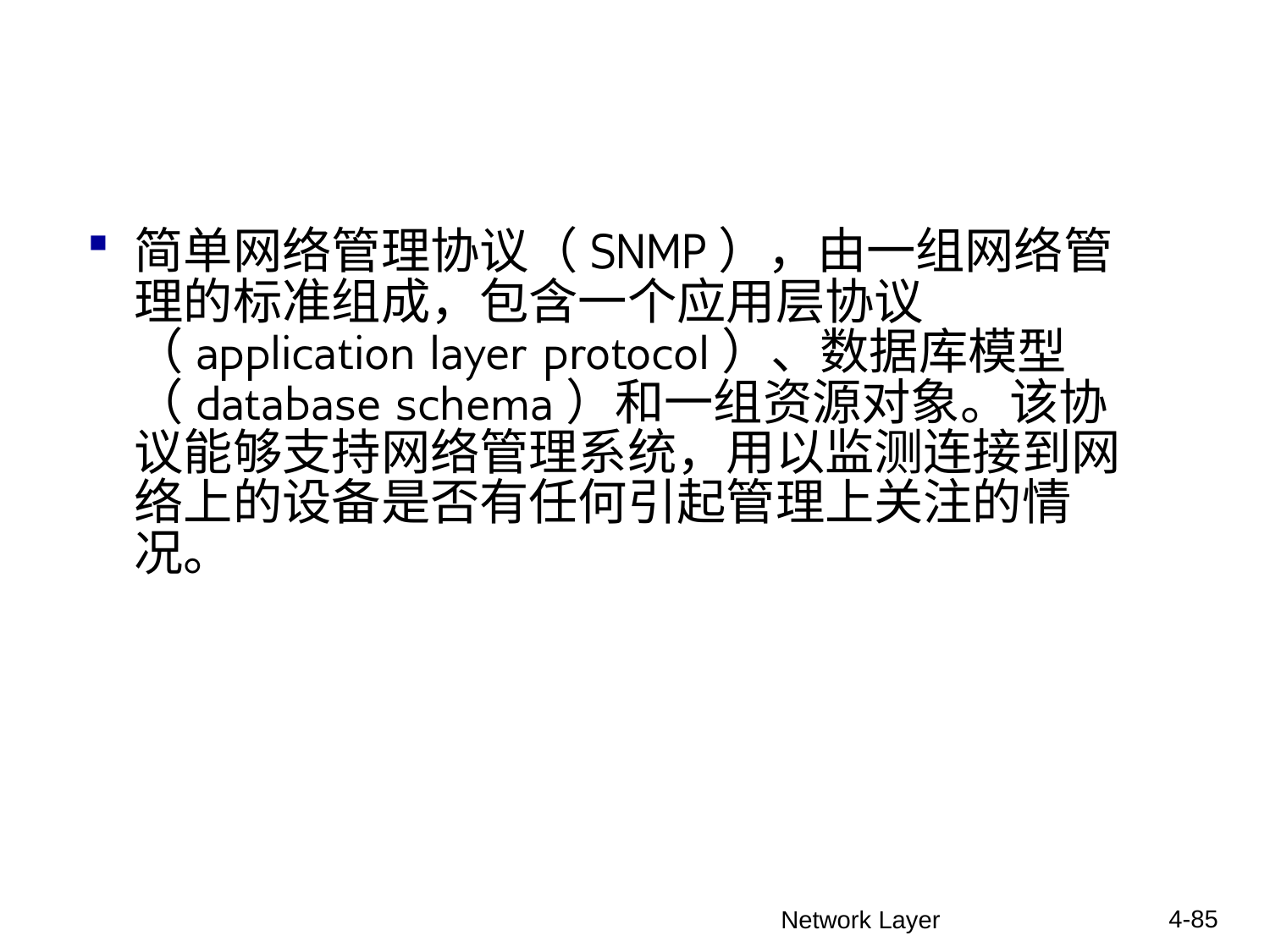

#
简单网络管理协议（SNMP），由一组网络管理的标准组成，包含一个应用层协议（application layer protocol）、数据库模型（database schema）和一组资源对象。该协议能够支持网络管理系统，用以监测连接到网络上的设备是否有任何引起管理上关注的情况。
4-85
Network Layer